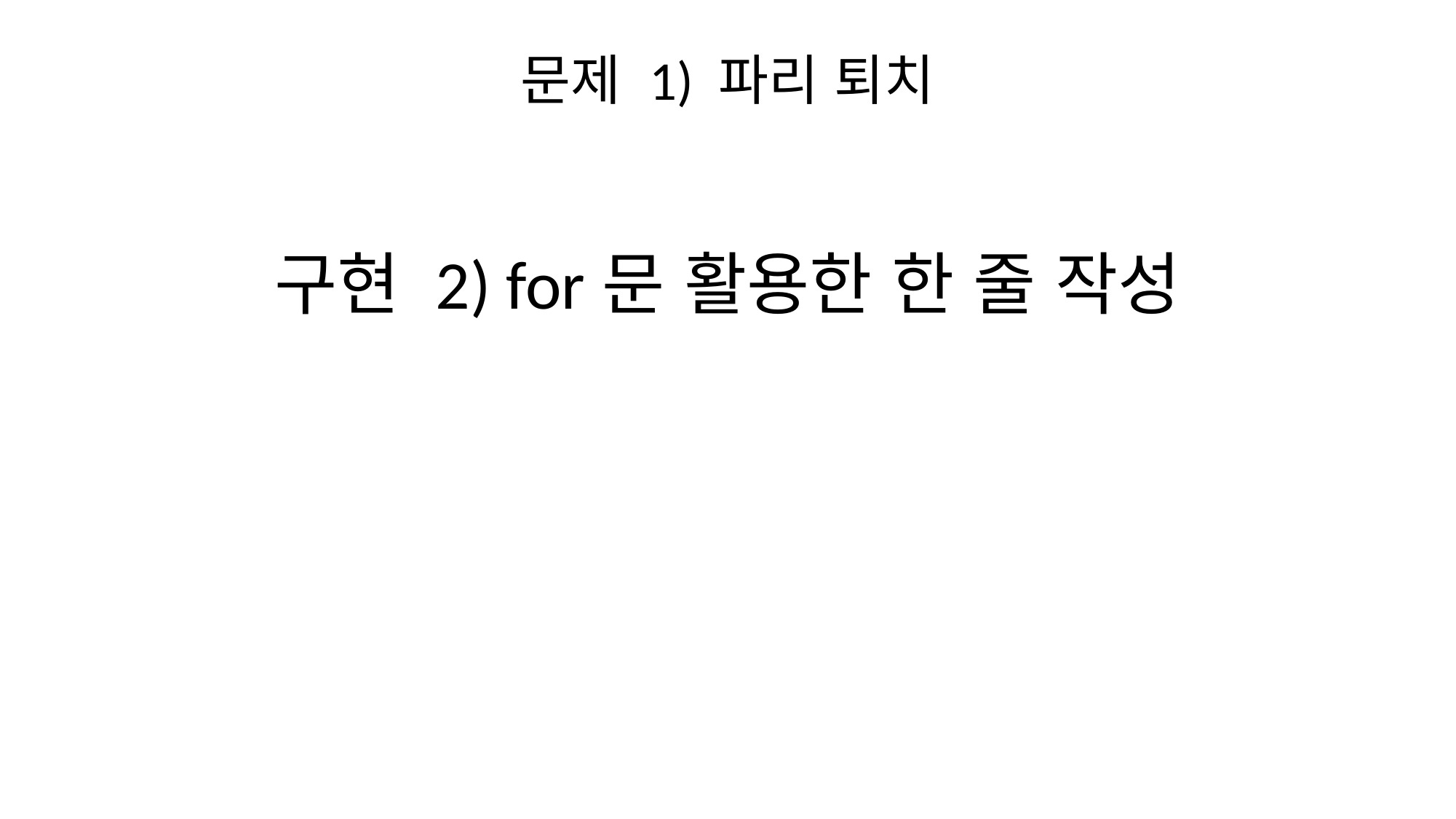

# 문제 1) 파리 퇴치
구현 2) for문 활용한 한 줄 작성